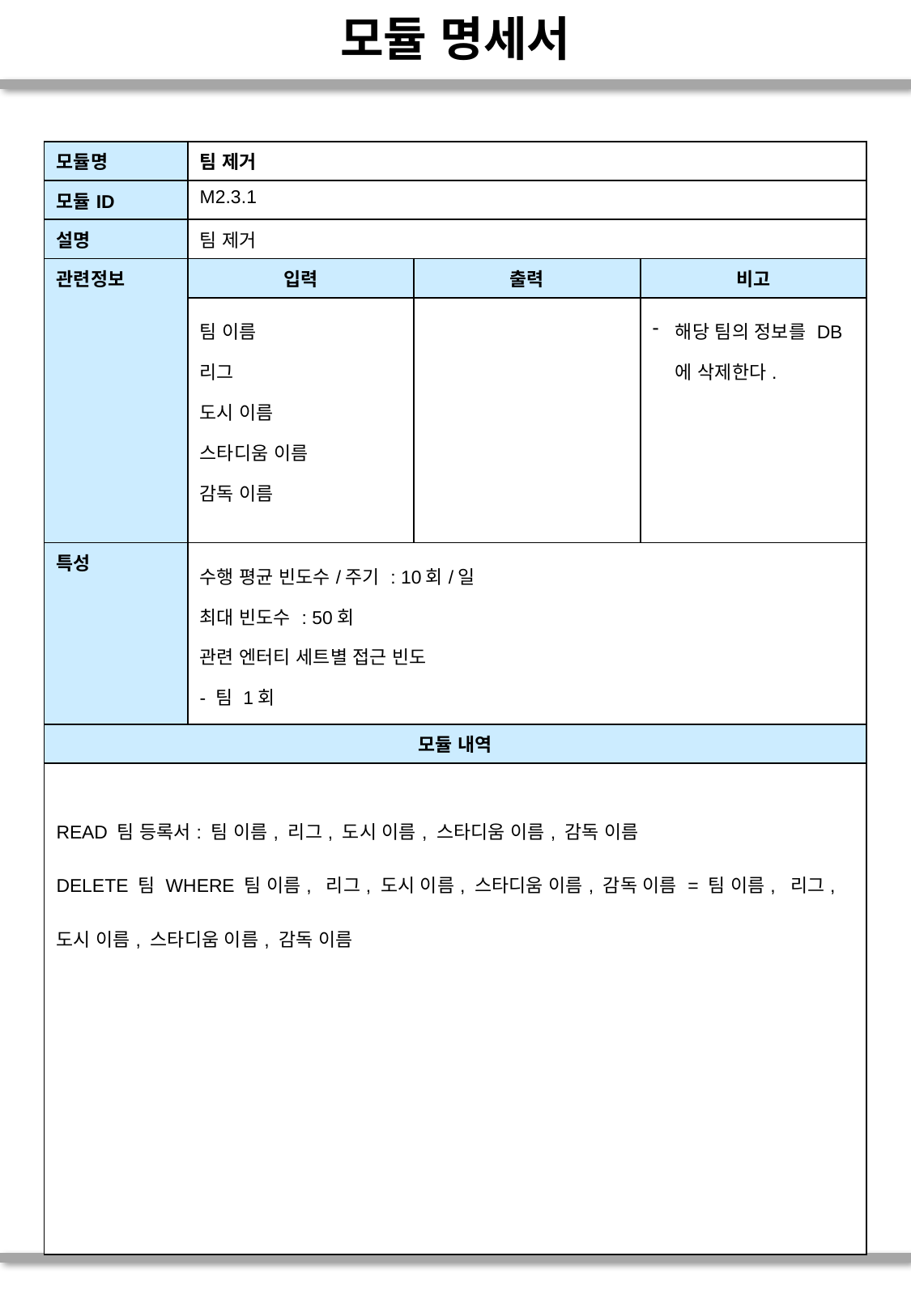

# 모듈 명세서
| 모듈명 | 팀 제거 |  |  |
| --- | --- | --- | --- |
| 모듈ID | M2.3.1 |  |  |
| 설명 | 팀 제거 |  |  |
| 관련정보 | 입력 | 출력 | 비고 |
|  | 팀 이름 리그 도시 이름 스타디움 이름 감독 이름 |  | 해당 팀의 정보를 DB에 삭제한다. |
| 특성 | 수행 평균 빈도수/주기 : 10회/일 최대 빈도수 : 50회 관련 엔터티 세트별 접근 빈도 - 팀 1회 |  |  |
| 모듈 내역 |  |  |  |
| READ 팀 등록서: 팀 이름, 리그, 도시 이름, 스타디움 이름, 감독 이름 DELETE 팀 WHERE 팀 이름, 리그, 도시 이름, 스타디움 이름, 감독 이름 = 팀 이름, 리그, 도시 이름, 스타디움 이름, 감독 이름 |  |  |  |